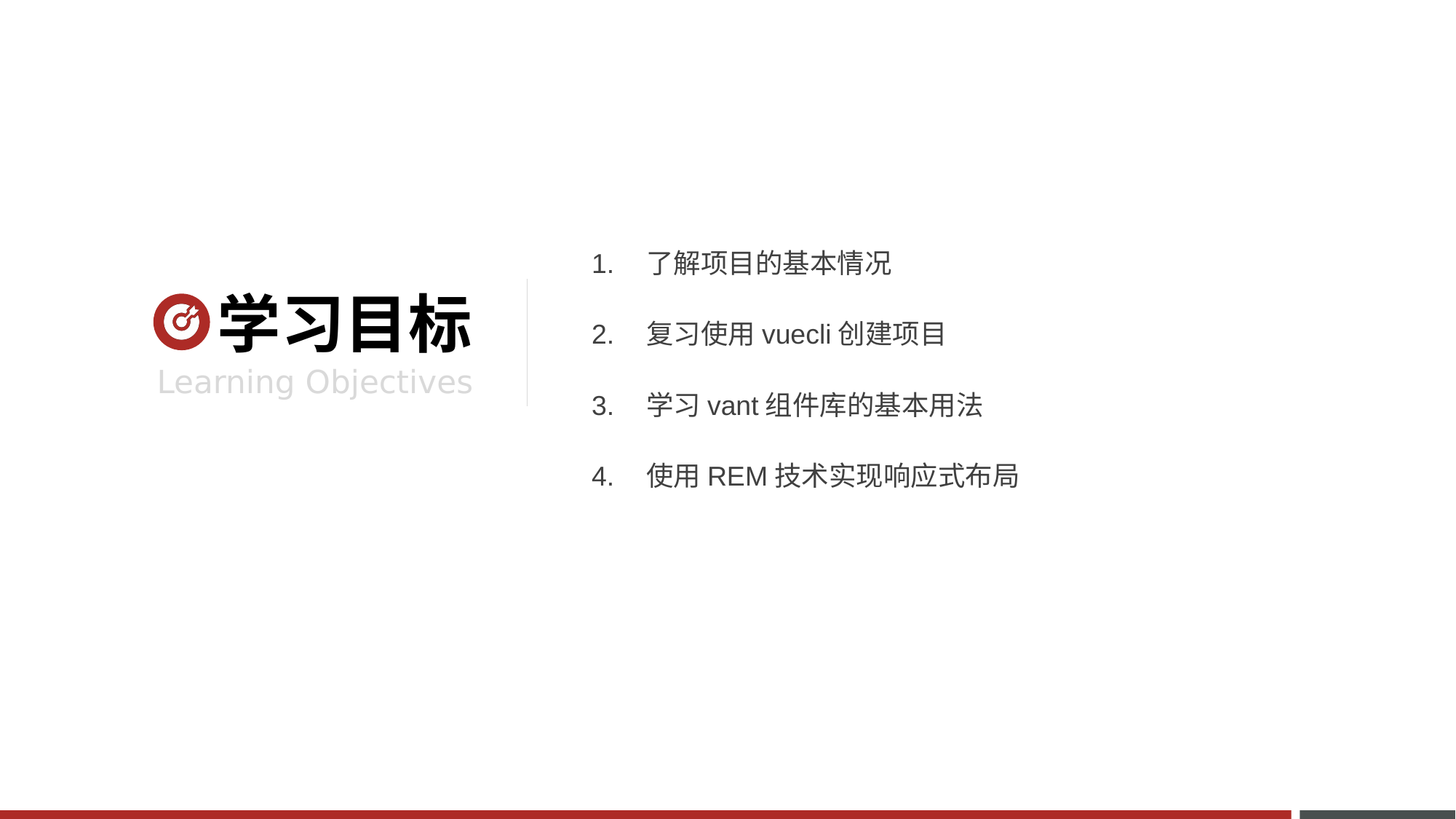

了解项目的基本情况
复习使用vuecli创建项目
学习vant组件库的基本用法
使用REM技术实现响应式布局